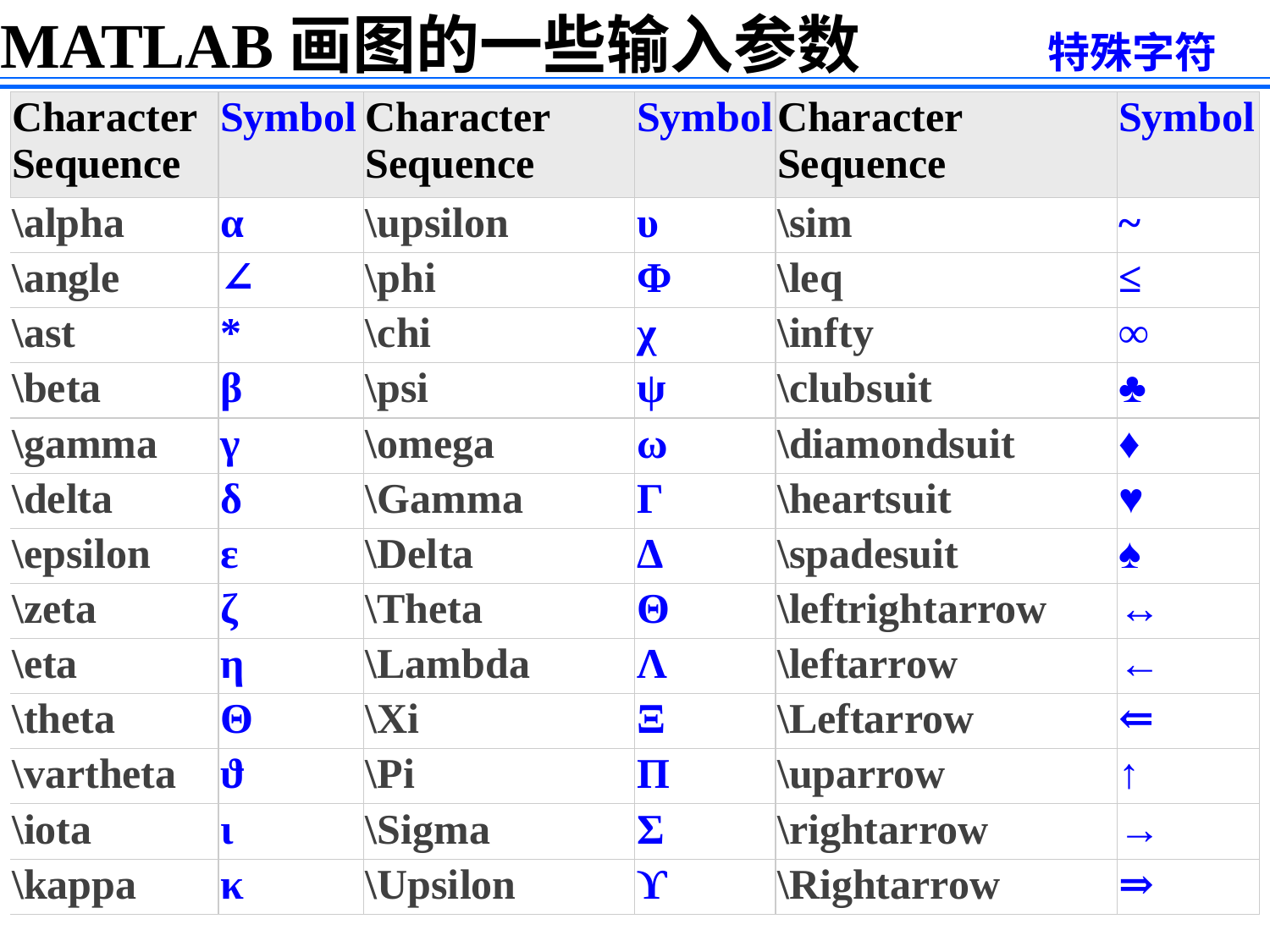

MATLAB画图的一些输入参数             特殊字符

| Character Sequence | Symbol | Character Sequence | Symbol | Character Sequence | Symbol |
| --- | --- | --- | --- | --- | --- |
| \alpha | α | \upsilon | υ | \sim | ~ |
| \angle | ∠ | \phi | Φ | \leq | ≤ |
| \ast | \* | \chi | χ | \infty | ∞ |
| \beta | β | \psi | ψ | \clubsuit | ♣ |
| \gamma | γ | \omega | ω | \diamondsuit | ♦ |
| \delta | δ | \Gamma | Γ | \heartsuit | ♥ |
| \epsilon | ɛ | \Delta | Δ | \spadesuit | ♠ |
| \zeta | ζ | \Theta | Θ | \leftrightarrow | ↔ |
| \eta | η | \Lambda | Λ | \leftarrow | ← |
| \theta | Θ | \Xi | Ξ | \Leftarrow | ⇐ |
| \vartheta | ϑ | \Pi | Π | \uparrow | ↑ |
| \iota | ι | \Sigma | Σ | \rightarrow | → |
| \kappa | κ | \Upsilon | ϒ | \Rightarrow | ⇒ |